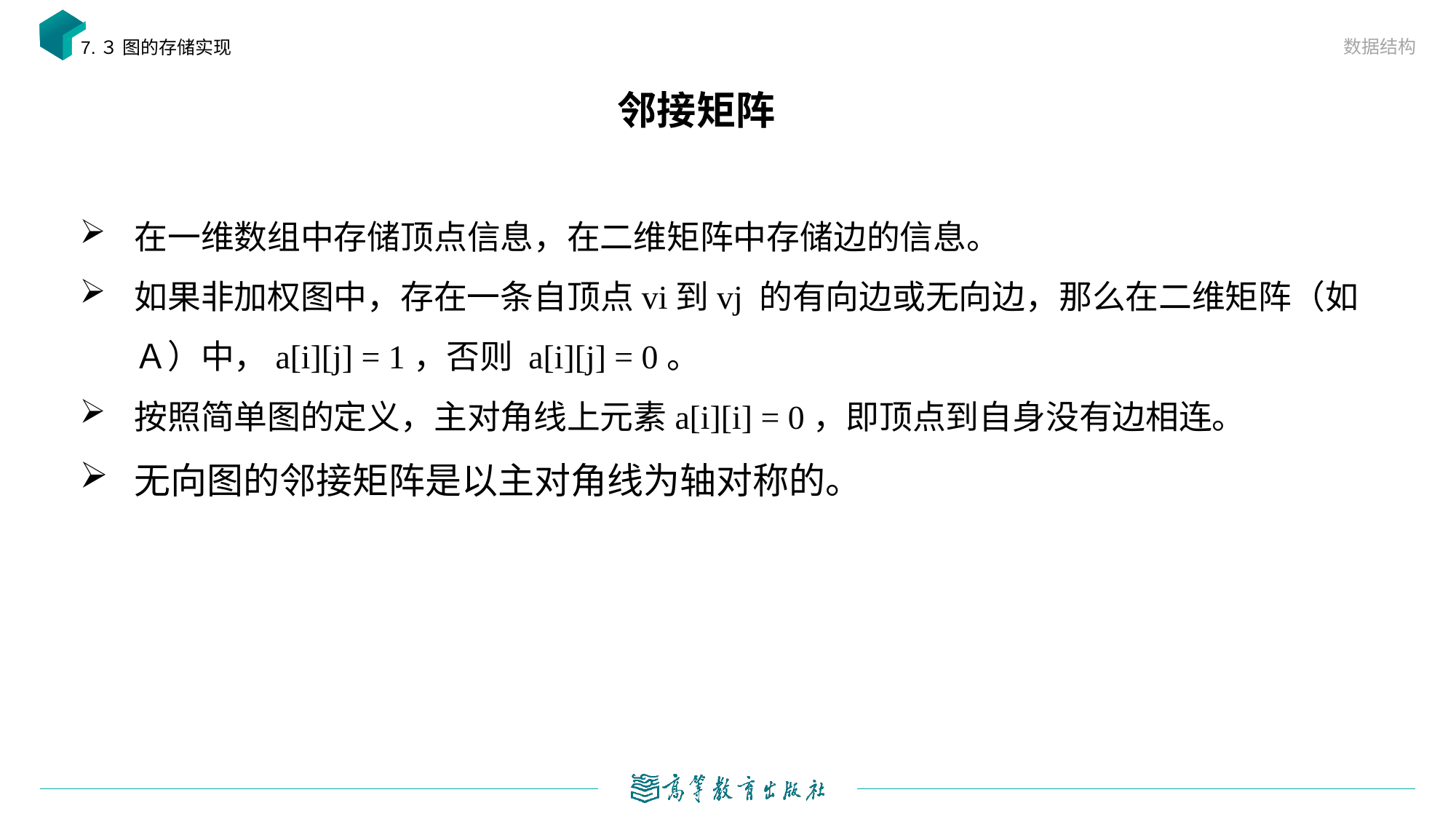

数据结构
7.３ 图的存储实现
# 邻接矩阵
在一维数组中存储顶点信息，在二维矩阵中存储边的信息。
如果非加权图中，存在一条自顶点vi到vj 的有向边或无向边，那么在二维矩阵（如Ａ）中，a[i][j] = 1，否则 a[i][j] = 0。
按照简单图的定义，主对角线上元素a[i][i] = 0，即顶点到自身没有边相连。
无向图的邻接矩阵是以主对角线为轴对称的。